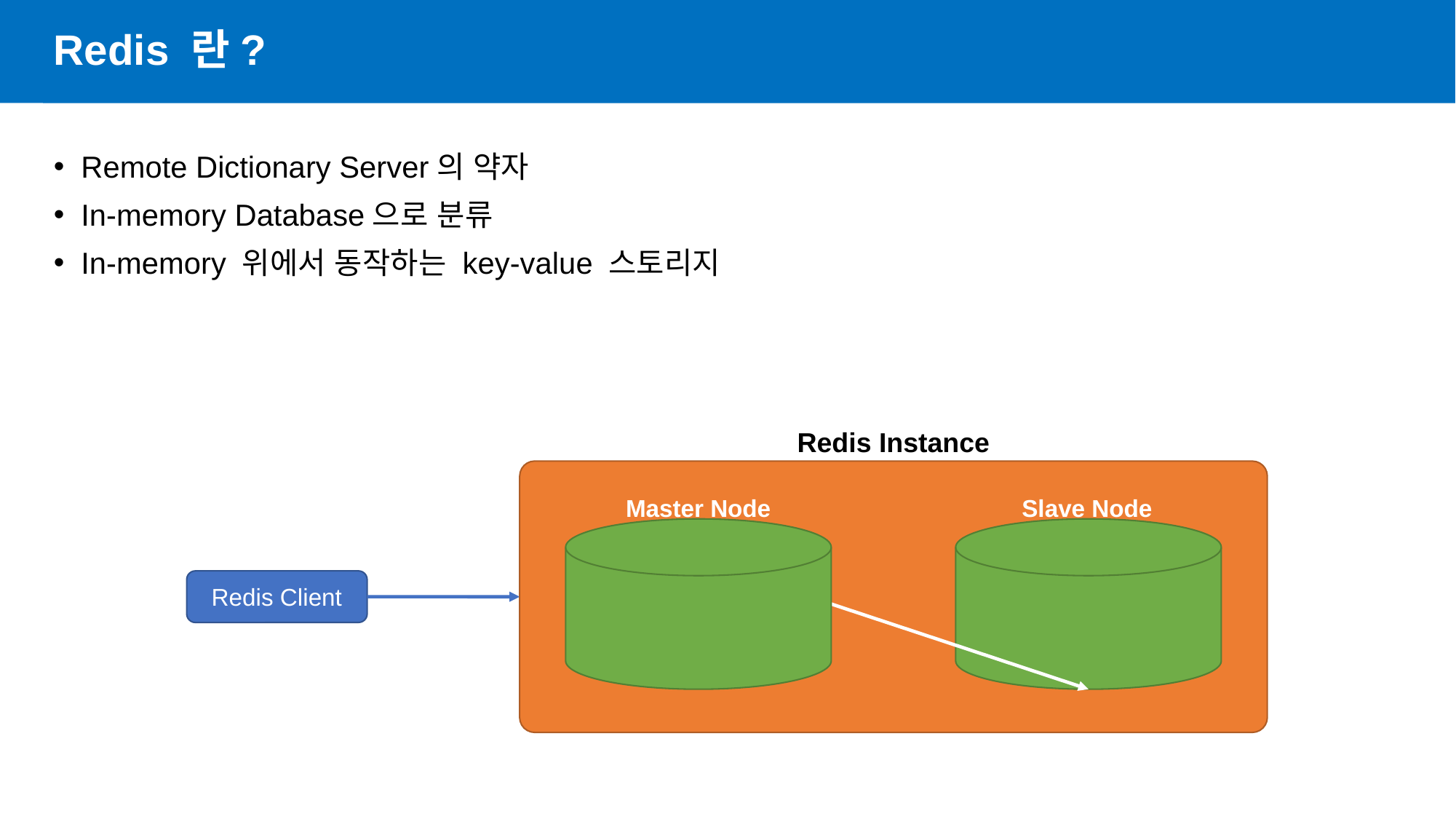

# Redis 란?

Remote Dictionary Server의 약자
In-memory Database으로 분류
In-memory 위에서 동작하는 key-value 스토리지
Redis Instance

Master Node
Slave Node

Redis Client